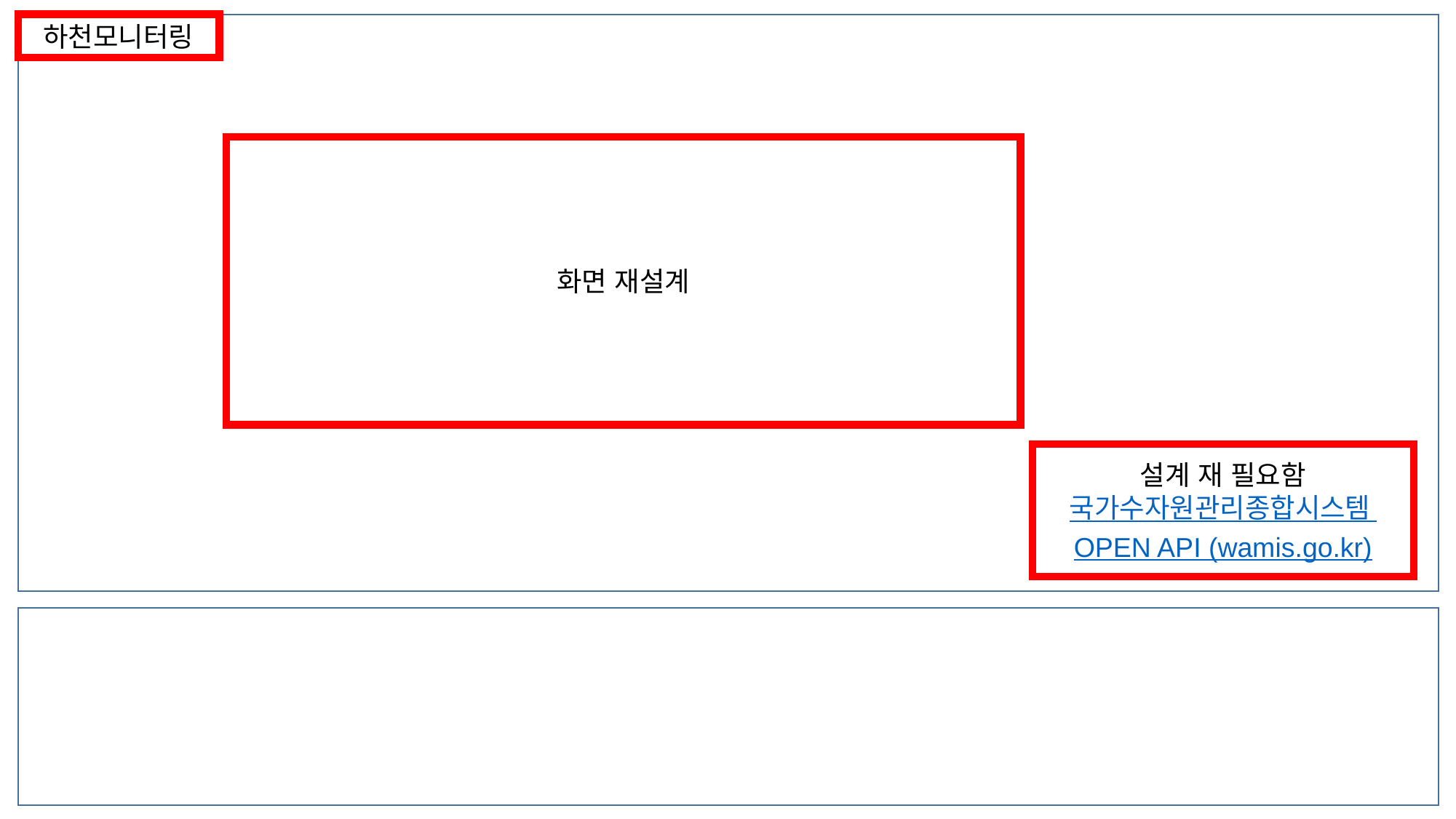

하천모니터링

화면 재설계
설계 재 필요함
국가수자원관리종합시스템 OPEN API (wamis.go.kr)